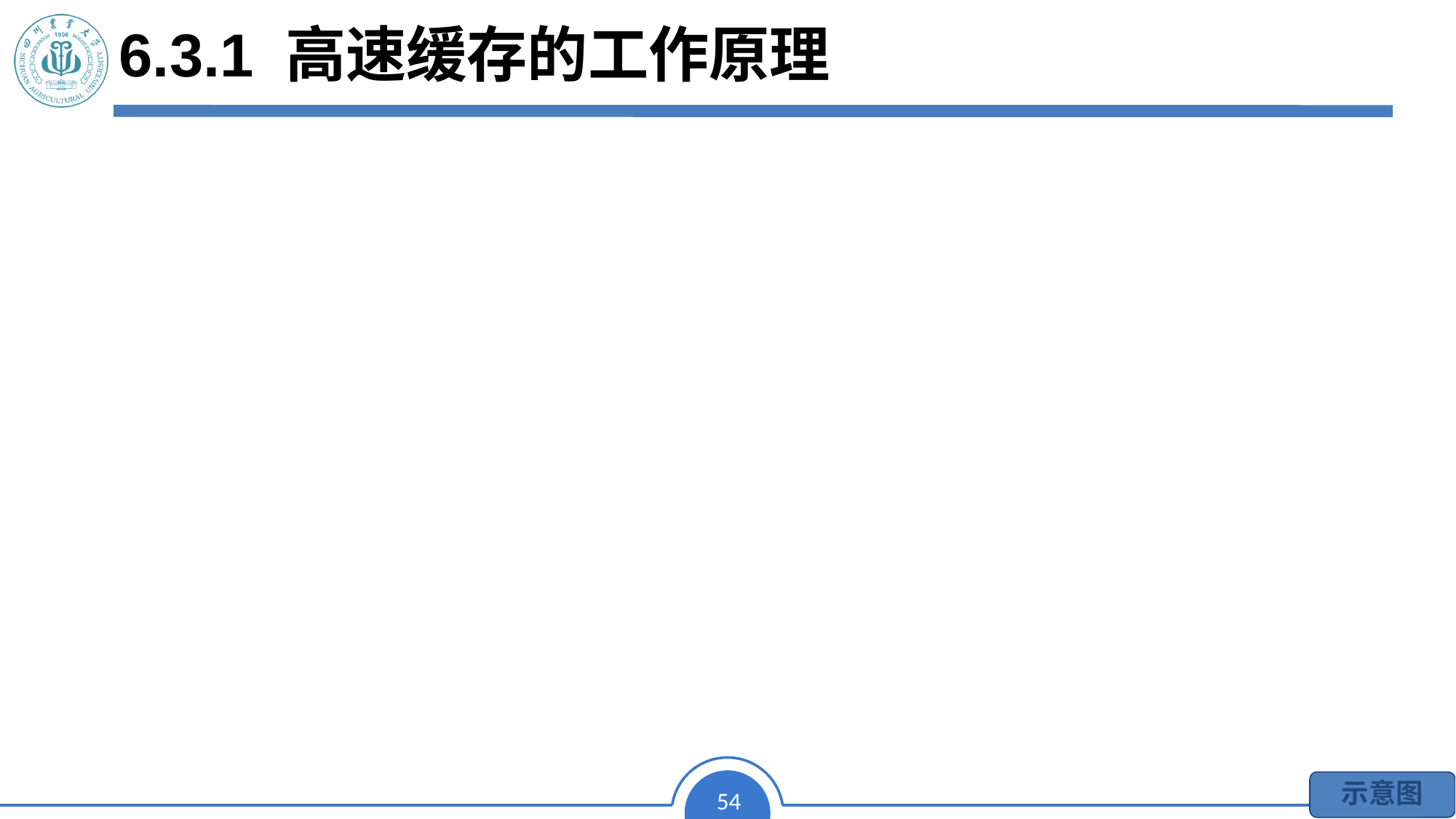

# 6.3.1 高速缓存的工作原理
高速缓存：在相对容量较大而速度较慢的主存DRAM与高速处理器之间设置的少量但快速SRAM组成的存储器
高速命中(Hit)：
处理器读取主存的内容已包含在Cache中，可以直接读取Cache，不用访问主存
高速缺失(Miss)：
处理器读取主存的内容不在Cache中，需要访问主存读取一个数据块
示意图